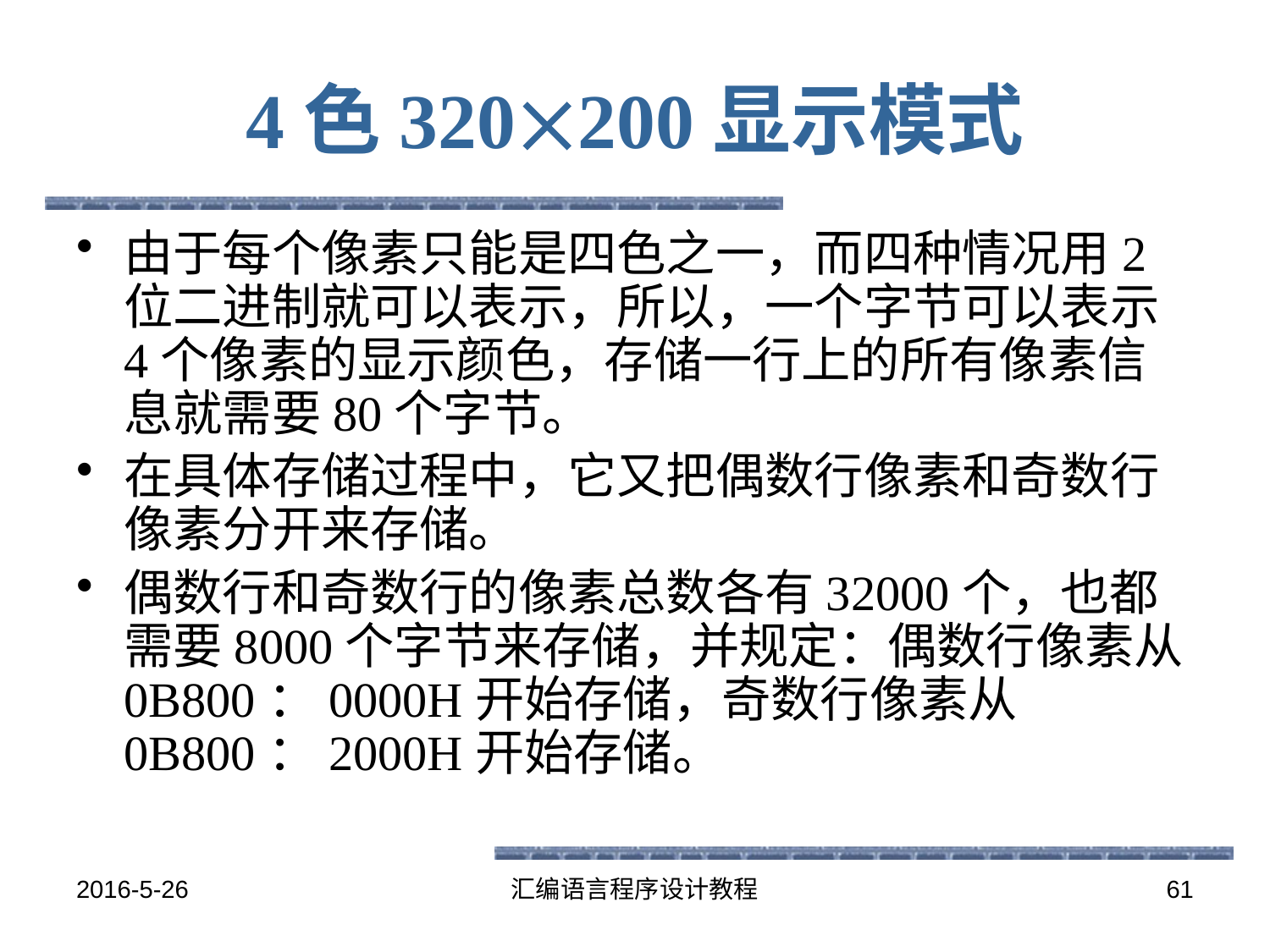

# 4色320×200显示模式
由于每个像素只能是四色之一，而四种情况用2位二进制就可以表示，所以，一个字节可以表示4个像素的显示颜色，存储一行上的所有像素信息就需要80个字节。
在具体存储过程中，它又把偶数行像素和奇数行像素分开来存储。
偶数行和奇数行的像素总数各有32000个，也都需要8000个字节来存储，并规定：偶数行像素从0B800：0000H开始存储，奇数行像素从0B800：2000H开始存储。
2016-5-26
汇编语言程序设计教程
61